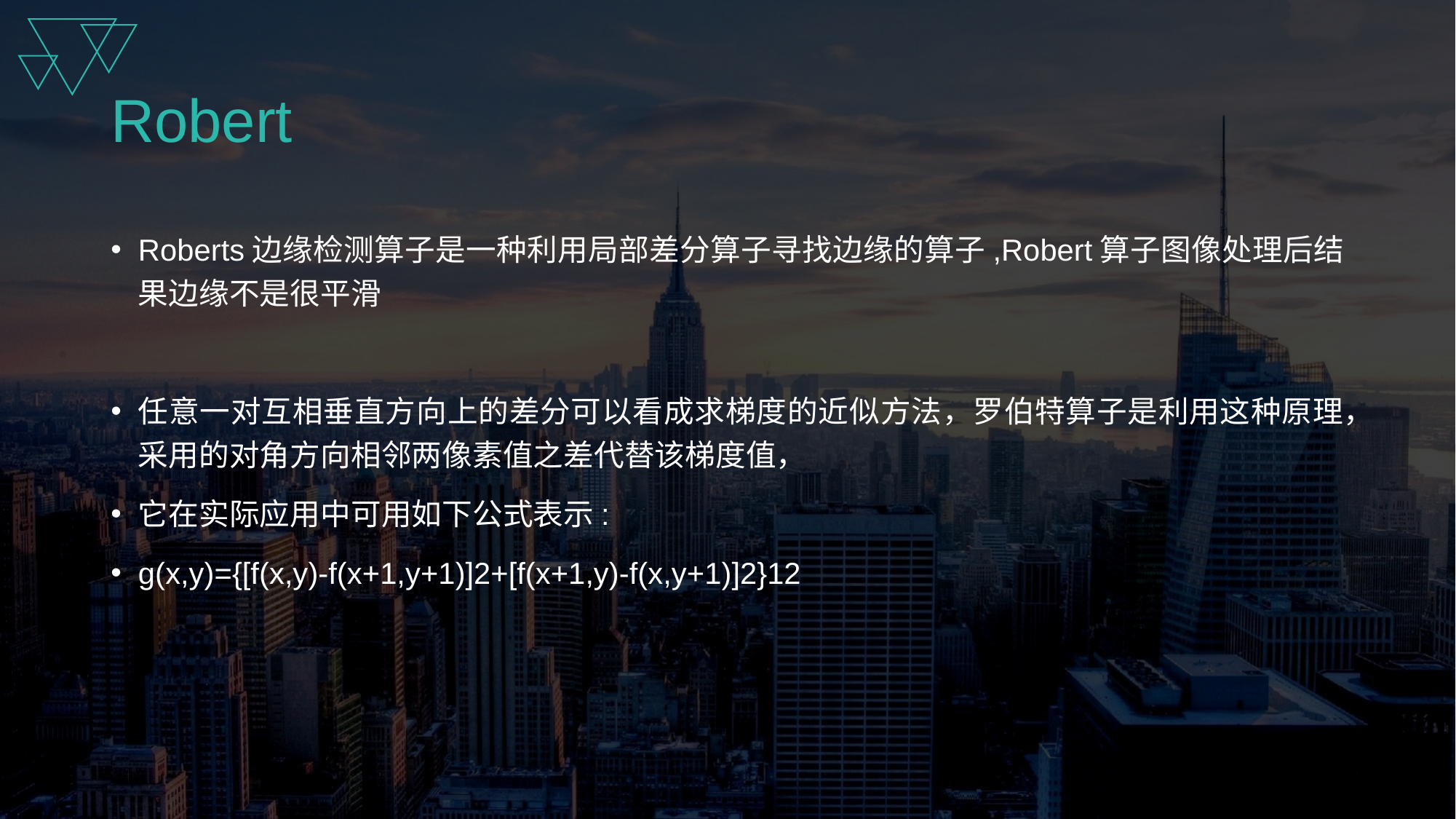

# Robert
Roberts边缘检测算子是一种利用局部差分算子寻找边缘的算子,Robert算子图像处理后结果边缘不是很平滑

任意一对互相垂直方向上的差分可以看成求梯度的近似方法，罗伯特算子是利用这种原理，采用的对角方向相邻两像素值之差代替该梯度值，
它在实际应用中可用如下公式表示:
g(x,y)={[f(x,y)-f(x+1,y+1)]2+[f(x+1,y)-f(x,y+1)]2}12